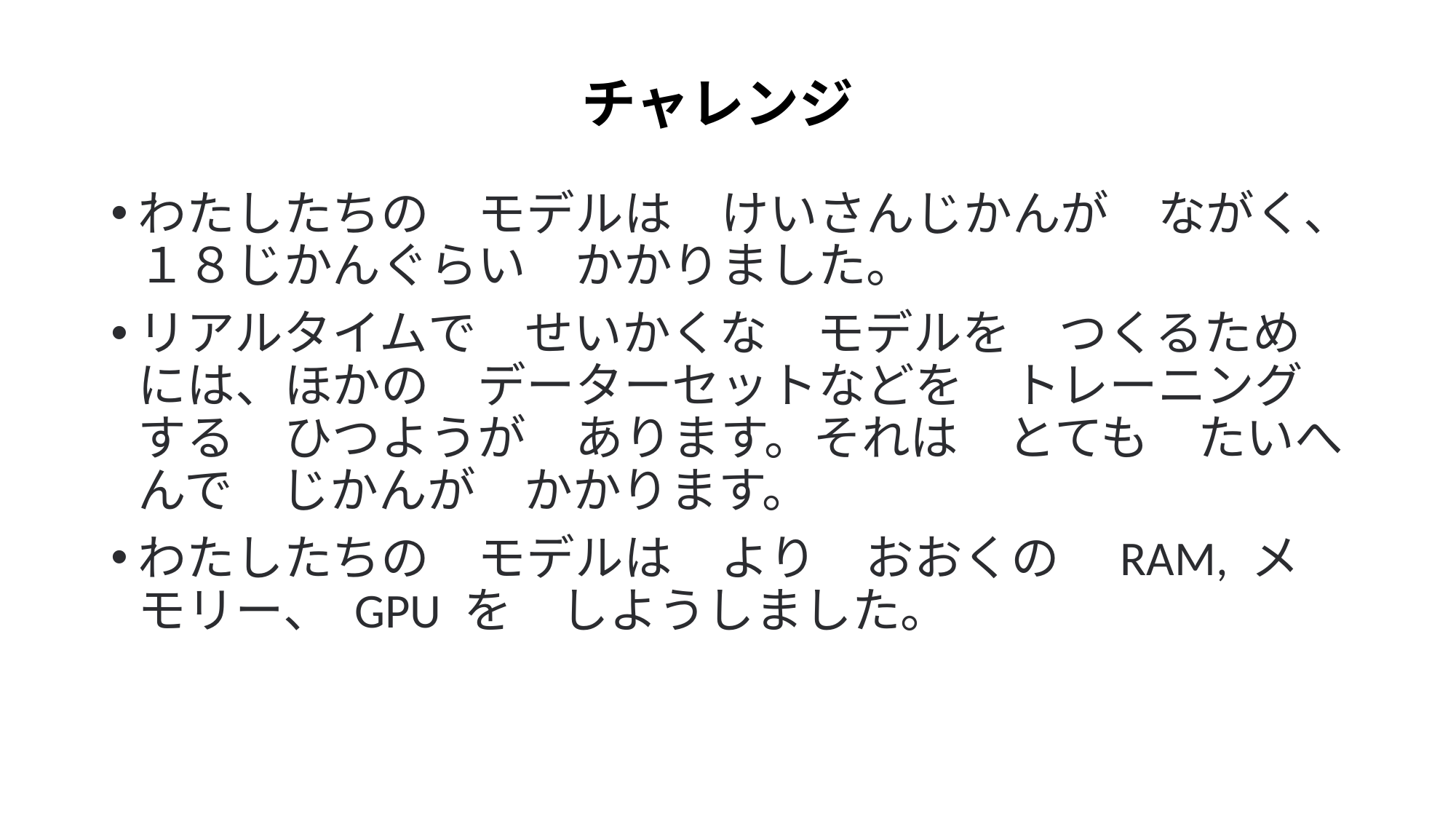

# チャレンジ
わたしたちの　モデルは　けいさんじかんが　ながく、１８じかんぐらい　かかりました。
リアルタイムで　せいかくな　モデルを　つくるためには、ほかの　データーセットなどを　トレーニングする　ひつようが　あります。それは　とても　たいへんで　じかんが　かかります。
わたしたちの　モデルは　より　おおくの　RAM, メモリー、 GPU を　しようしました。